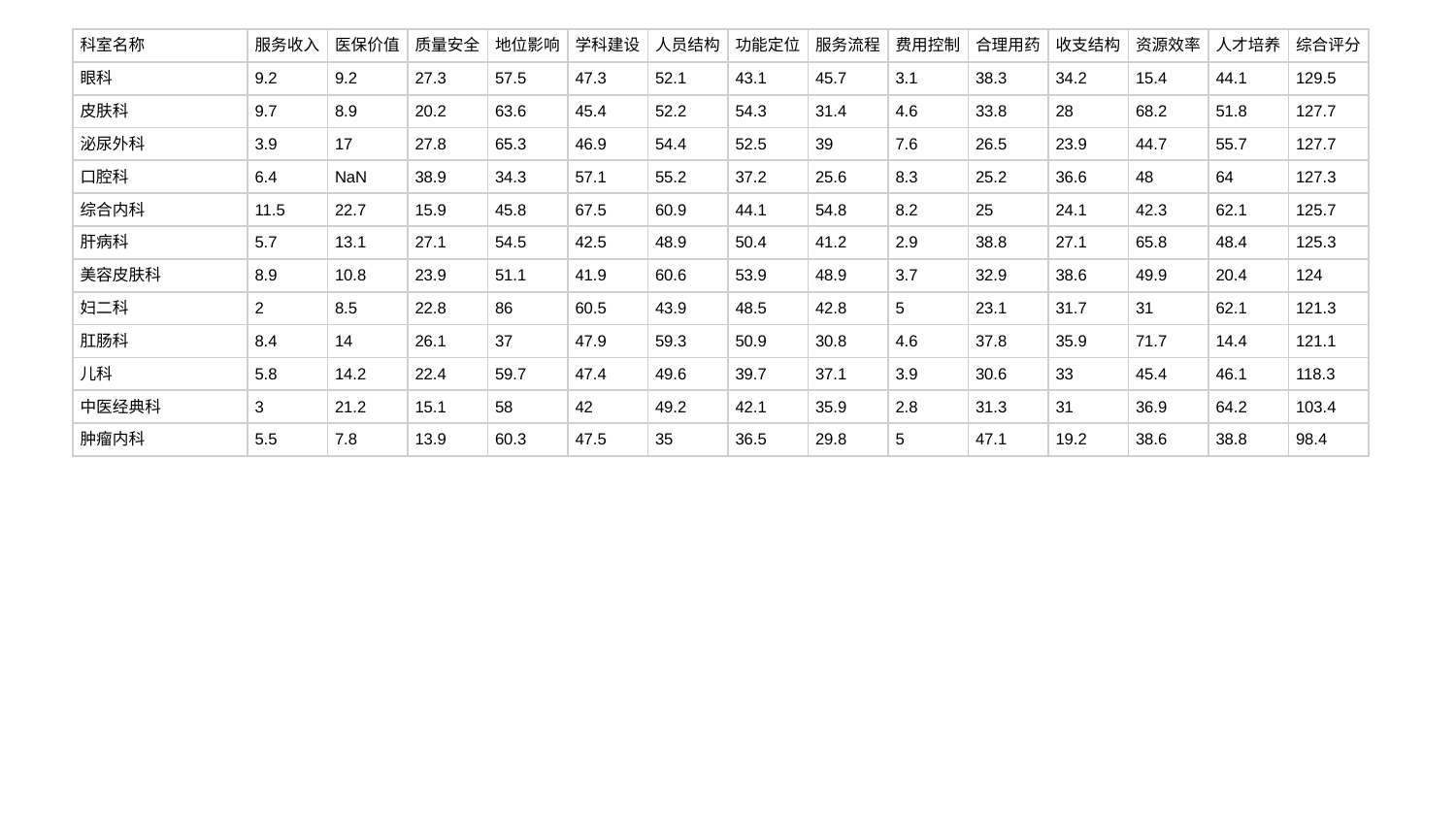

| 科室名称 | 服务收入 | 医保价值 | 质量安全 | 地位影响 | 学科建设 | 人员结构 | 功能定位 | 服务流程 | 费用控制 | 合理用药 | 收支结构 | 资源效率 | 人才培养 | 综合评分 |
| --- | --- | --- | --- | --- | --- | --- | --- | --- | --- | --- | --- | --- | --- | --- |
| 眼科 | 9.2 | 9.2 | 27.3 | 57.5 | 47.3 | 52.1 | 43.1 | 45.7 | 3.1 | 38.3 | 34.2 | 15.4 | 44.1 | 129.5 |
| 皮肤科 | 9.7 | 8.9 | 20.2 | 63.6 | 45.4 | 52.2 | 54.3 | 31.4 | 4.6 | 33.8 | 28 | 68.2 | 51.8 | 127.7 |
| 泌尿外科 | 3.9 | 17 | 27.8 | 65.3 | 46.9 | 54.4 | 52.5 | 39 | 7.6 | 26.5 | 23.9 | 44.7 | 55.7 | 127.7 |
| 口腔科 | 6.4 | NaN | 38.9 | 34.3 | 57.1 | 55.2 | 37.2 | 25.6 | 8.3 | 25.2 | 36.6 | 48 | 64 | 127.3 |
| 综合内科 | 11.5 | 22.7 | 15.9 | 45.8 | 67.5 | 60.9 | 44.1 | 54.8 | 8.2 | 25 | 24.1 | 42.3 | 62.1 | 125.7 |
| 肝病科 | 5.7 | 13.1 | 27.1 | 54.5 | 42.5 | 48.9 | 50.4 | 41.2 | 2.9 | 38.8 | 27.1 | 65.8 | 48.4 | 125.3 |
| 美容皮肤科 | 8.9 | 10.8 | 23.9 | 51.1 | 41.9 | 60.6 | 53.9 | 48.9 | 3.7 | 32.9 | 38.6 | 49.9 | 20.4 | 124 |
| 妇二科 | 2 | 8.5 | 22.8 | 86 | 60.5 | 43.9 | 48.5 | 42.8 | 5 | 23.1 | 31.7 | 31 | 62.1 | 121.3 |
| 肛肠科 | 8.4 | 14 | 26.1 | 37 | 47.9 | 59.3 | 50.9 | 30.8 | 4.6 | 37.8 | 35.9 | 71.7 | 14.4 | 121.1 |
| 儿科 | 5.8 | 14.2 | 22.4 | 59.7 | 47.4 | 49.6 | 39.7 | 37.1 | 3.9 | 30.6 | 33 | 45.4 | 46.1 | 118.3 |
| 中医经典科 | 3 | 21.2 | 15.1 | 58 | 42 | 49.2 | 42.1 | 35.9 | 2.8 | 31.3 | 31 | 36.9 | 64.2 | 103.4 |
| 肿瘤内科 | 5.5 | 7.8 | 13.9 | 60.3 | 47.5 | 35 | 36.5 | 29.8 | 5 | 47.1 | 19.2 | 38.6 | 38.8 | 98.4 |